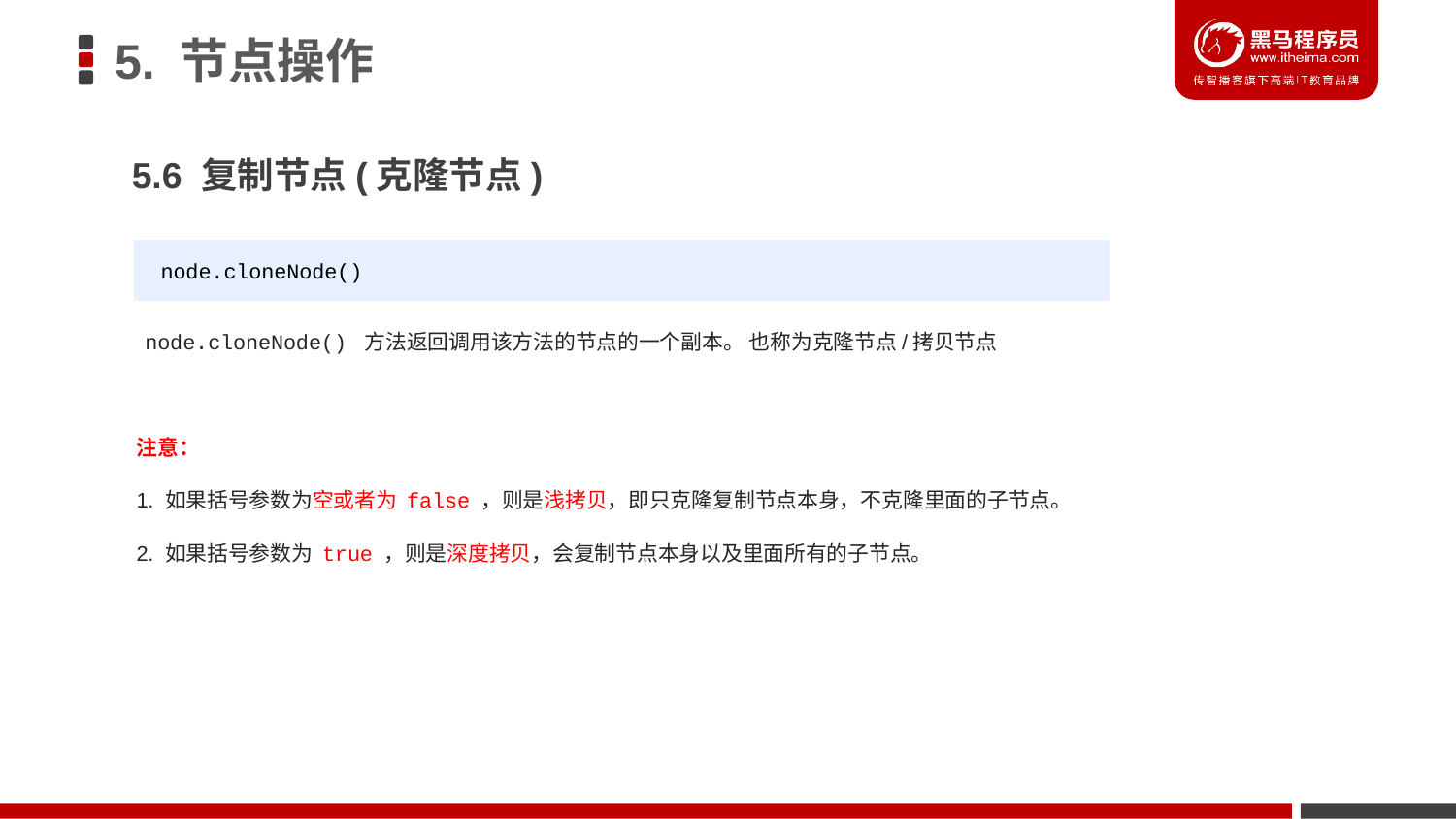

# 5. 节点操作
5.6 复制节点(克隆节点)
 node.cloneNode()
node.cloneNode() 方法返回调用该方法的节点的一个副本。 也称为克隆节点/拷贝节点
注意：
1. 如果括号参数为空或者为 false ，则是浅拷贝，即只克隆复制节点本身，不克隆里面的子节点。
2. 如果括号参数为 true ，则是深度拷贝，会复制节点本身以及里面所有的子节点。